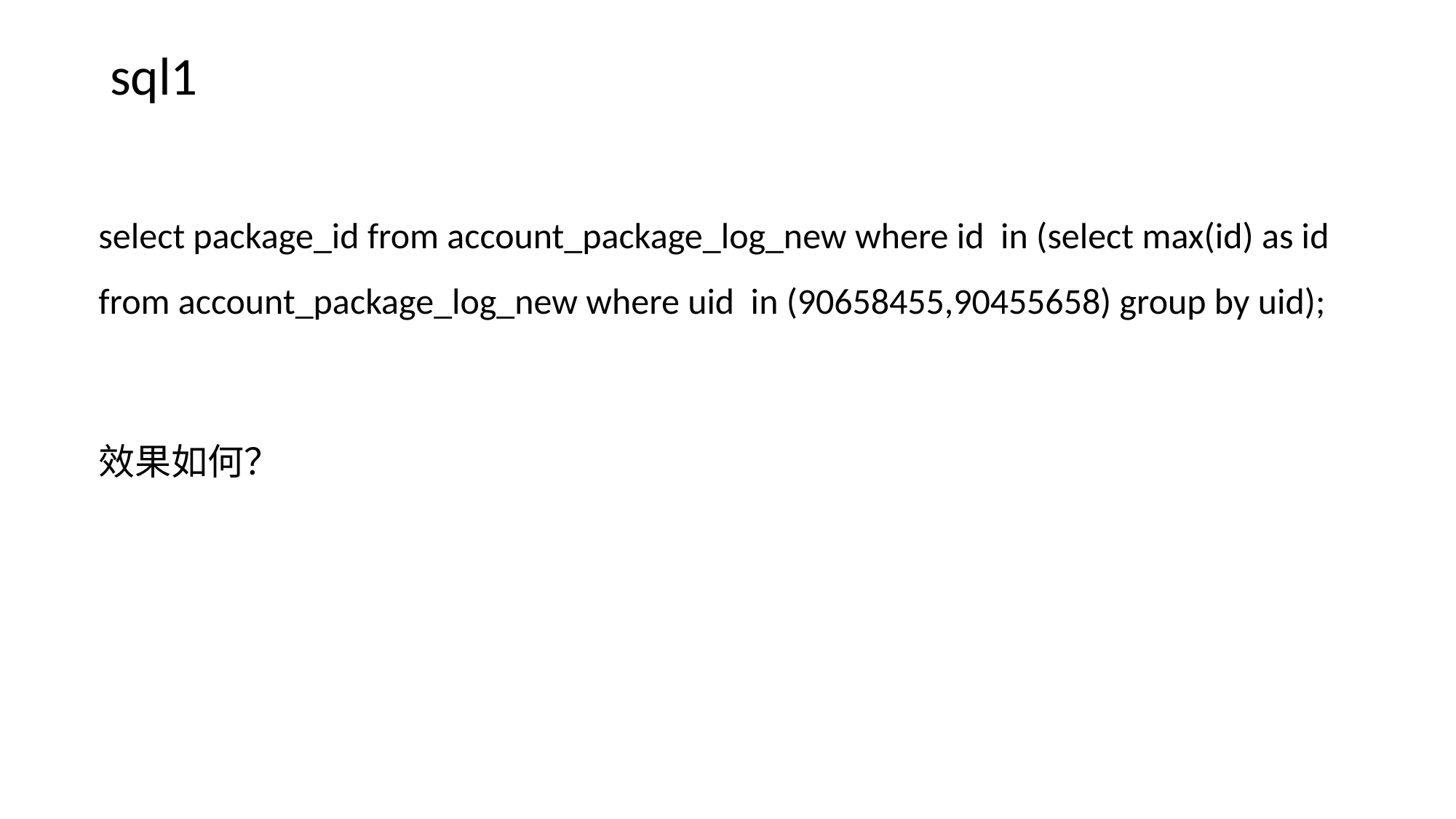

# sql1
select package_id from account_package_log_new where id  in (select max(id) as id from account_package_log_new where uid  in (90658455,90455658) group by uid);

效果如何？